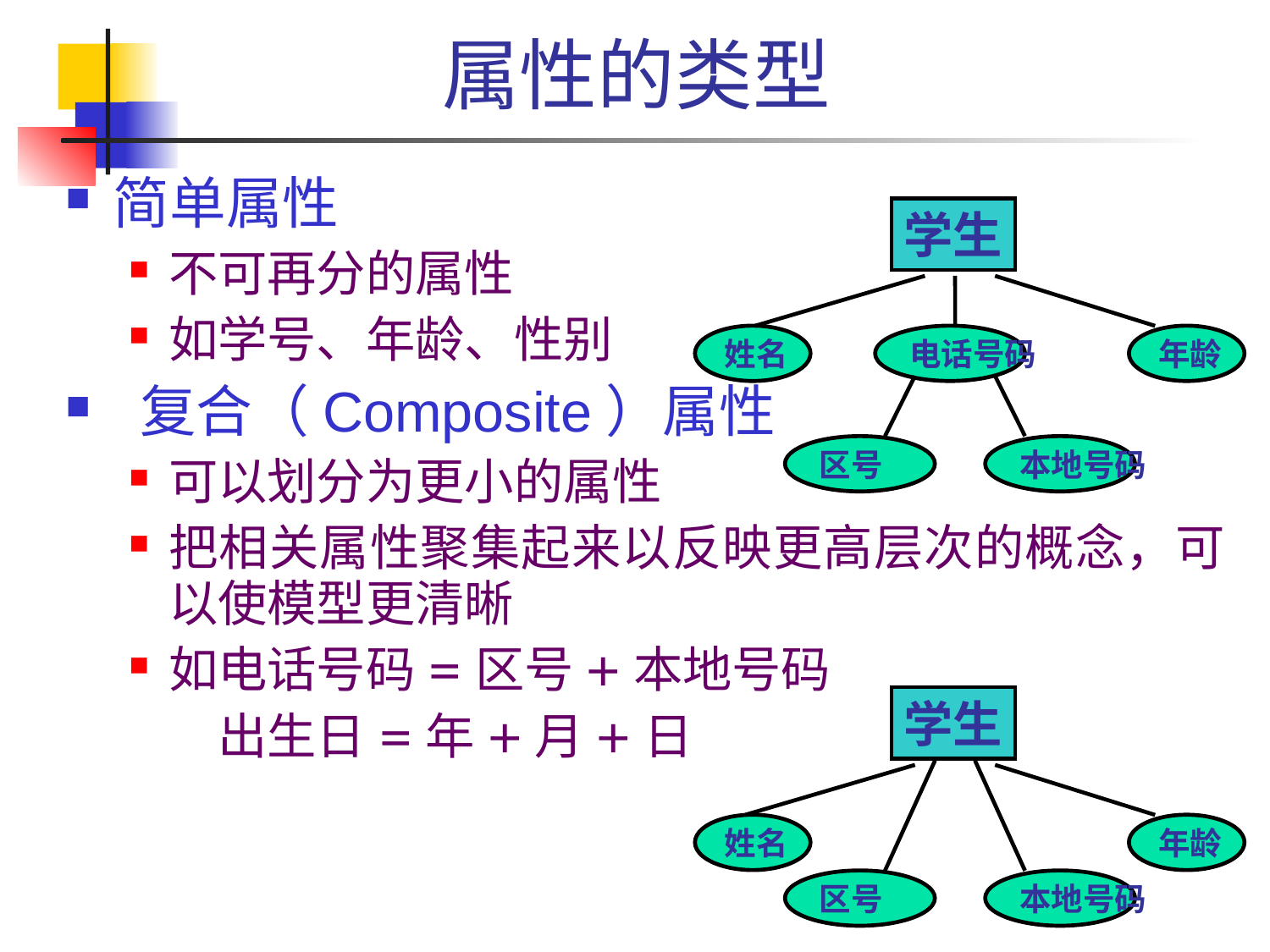

# 属性的类型
简单属性
不可再分的属性
如学号、年龄、性别
 复合（Composite）属性
可以划分为更小的属性
把相关属性聚集起来以反映更高层次的概念，可以使模型更清晰
如电话号码=区号+本地号码
       出生日=年+月+日
学生

姓名
电话号码
年龄

区号
本地号码
学生

姓名
年龄
区号
本地号码